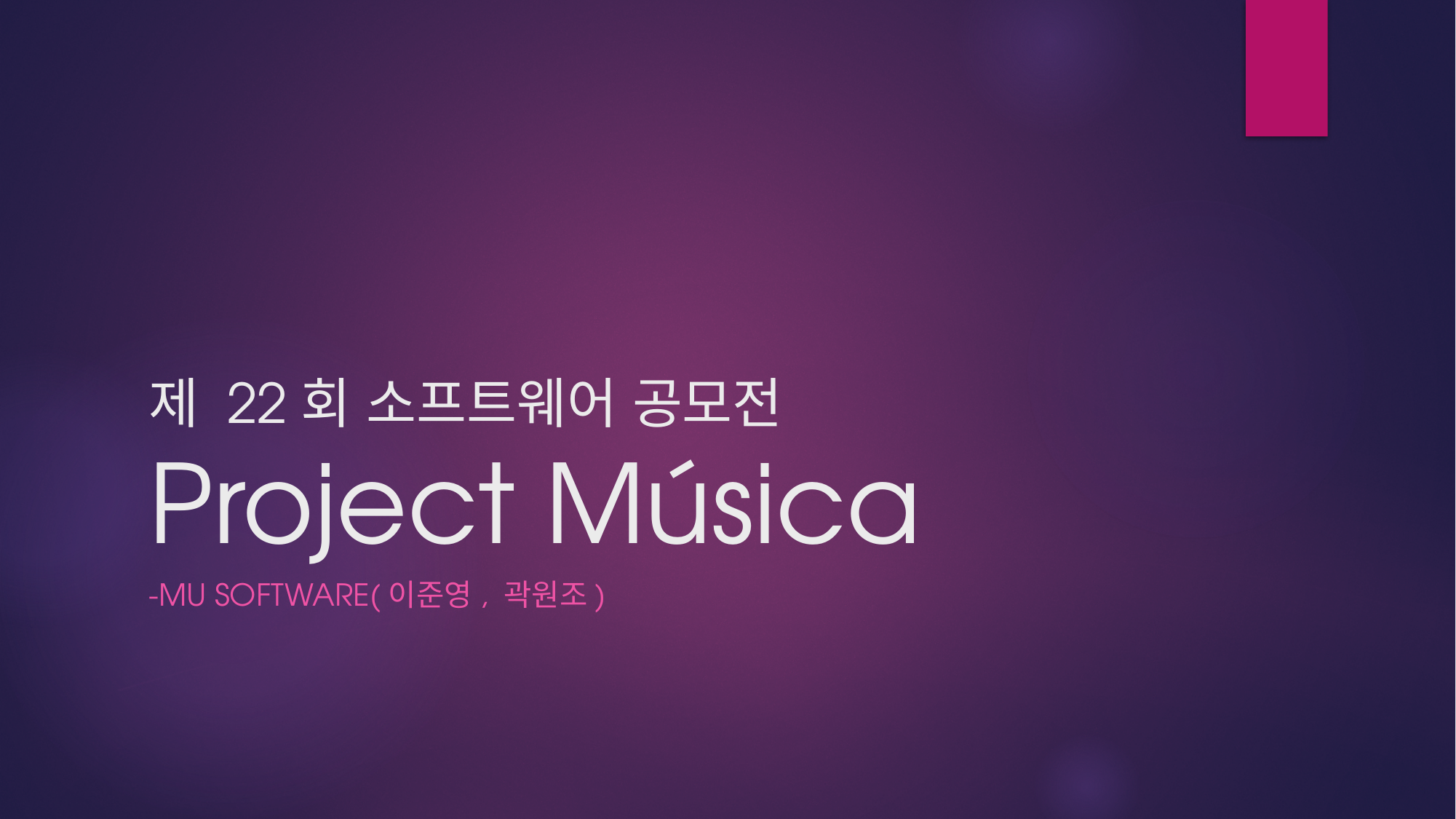

# 제 22회 소프트웨어 공모전 Project Música
-MU Software(이준영, 곽원조)